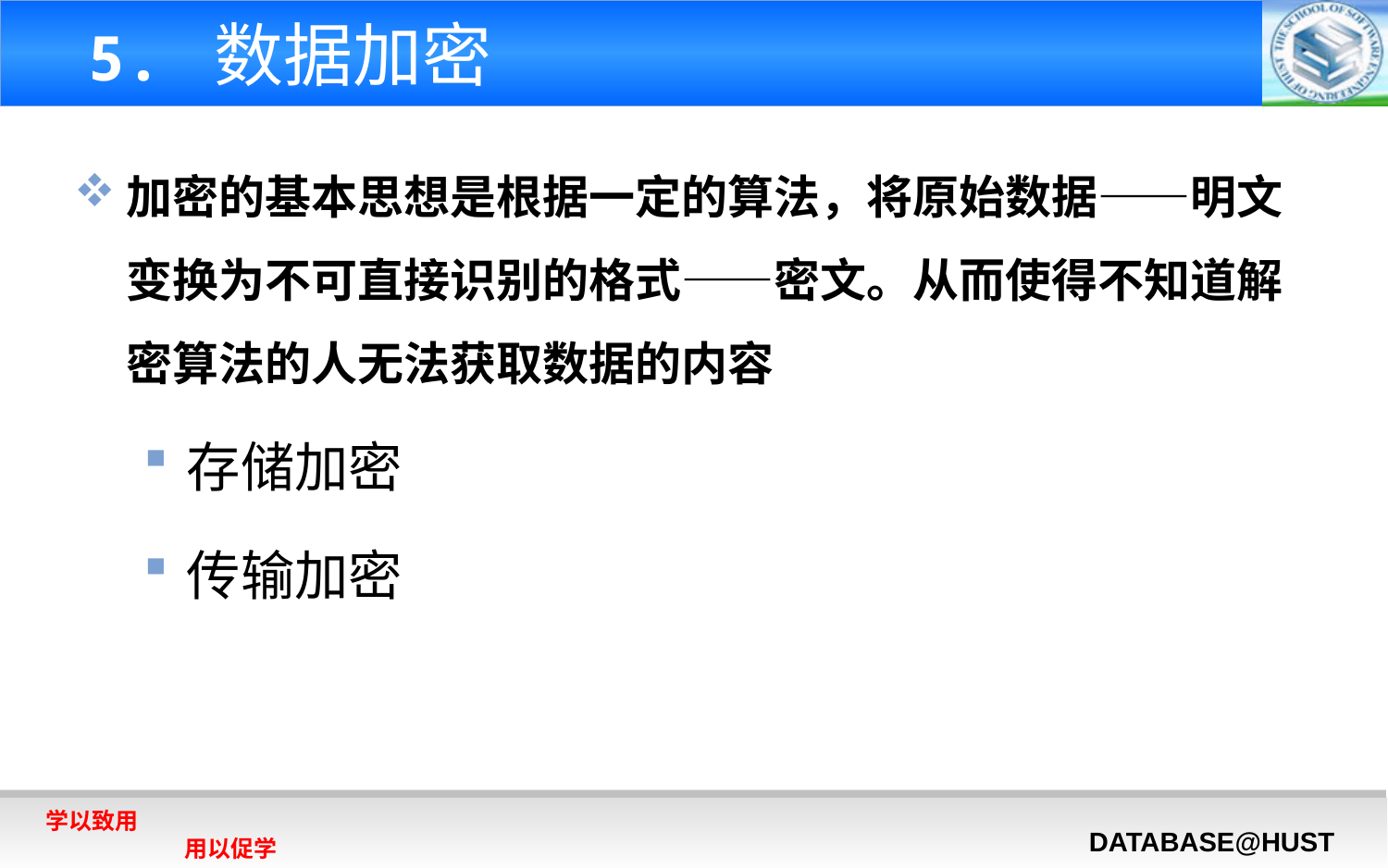

# 5. 数据加密
加密的基本思想是根据一定的算法，将原始数据——明文变换为不可直接识别的格式——密文。从而使得不知道解密算法的人无法获取数据的内容
存储加密
传输加密